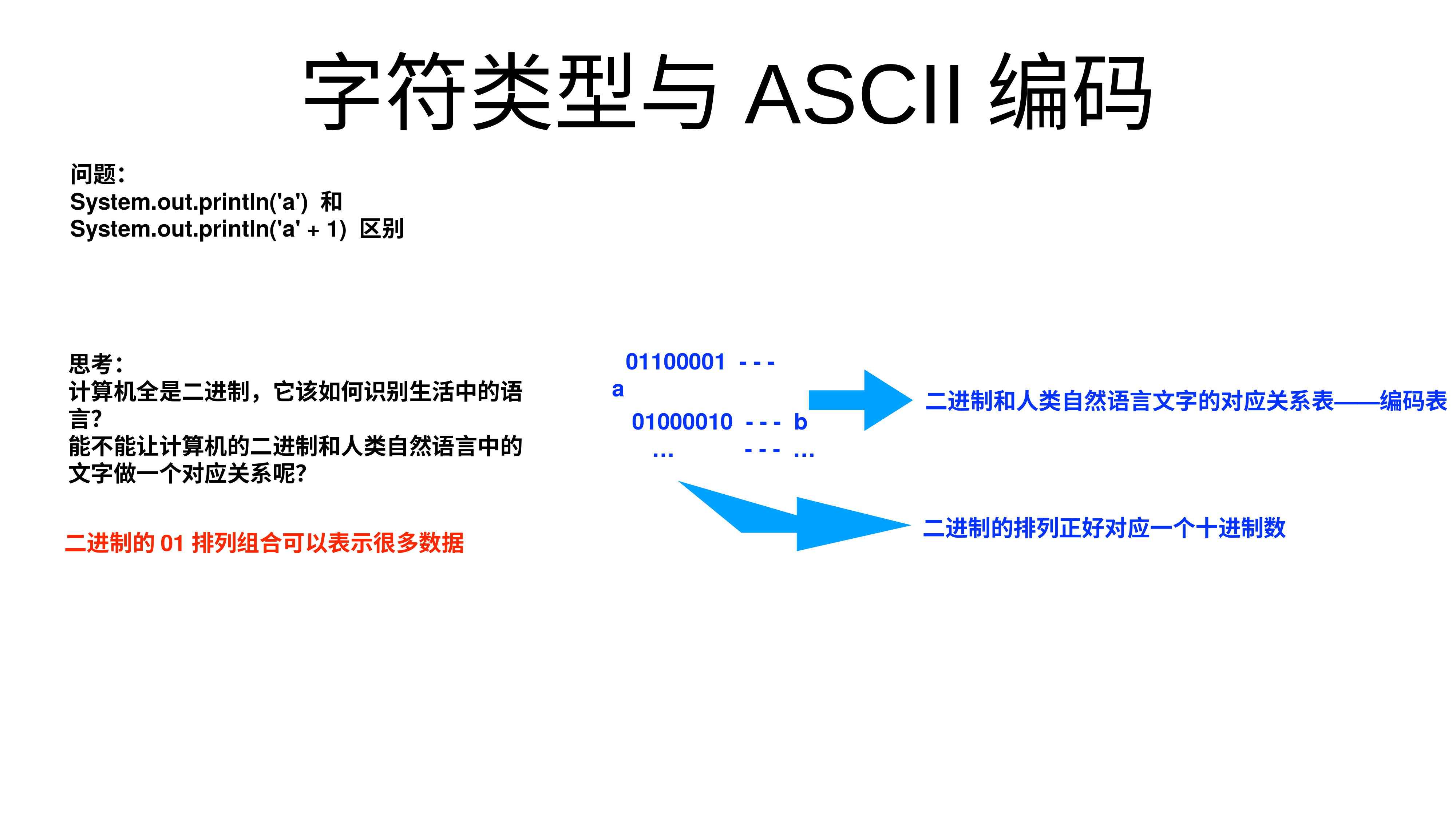

# 字符类型与ASCII编码
问题：
System.out.println('a') 和
System.out.println('a' + 1) 区别
思考：
计算机全是二进制，它该如何识别生活中的语言？
能不能让计算机的二进制和人类自然语言中的文字做一个对应关系呢？
01100001  - - -  a

二进制和人类自然语言文字的对应关系表——编码表
01000010  - - -  b
 …           - - -  …

二进制的排列正好对应一个十进制数
二进制的01排列组合可以表示很多数据